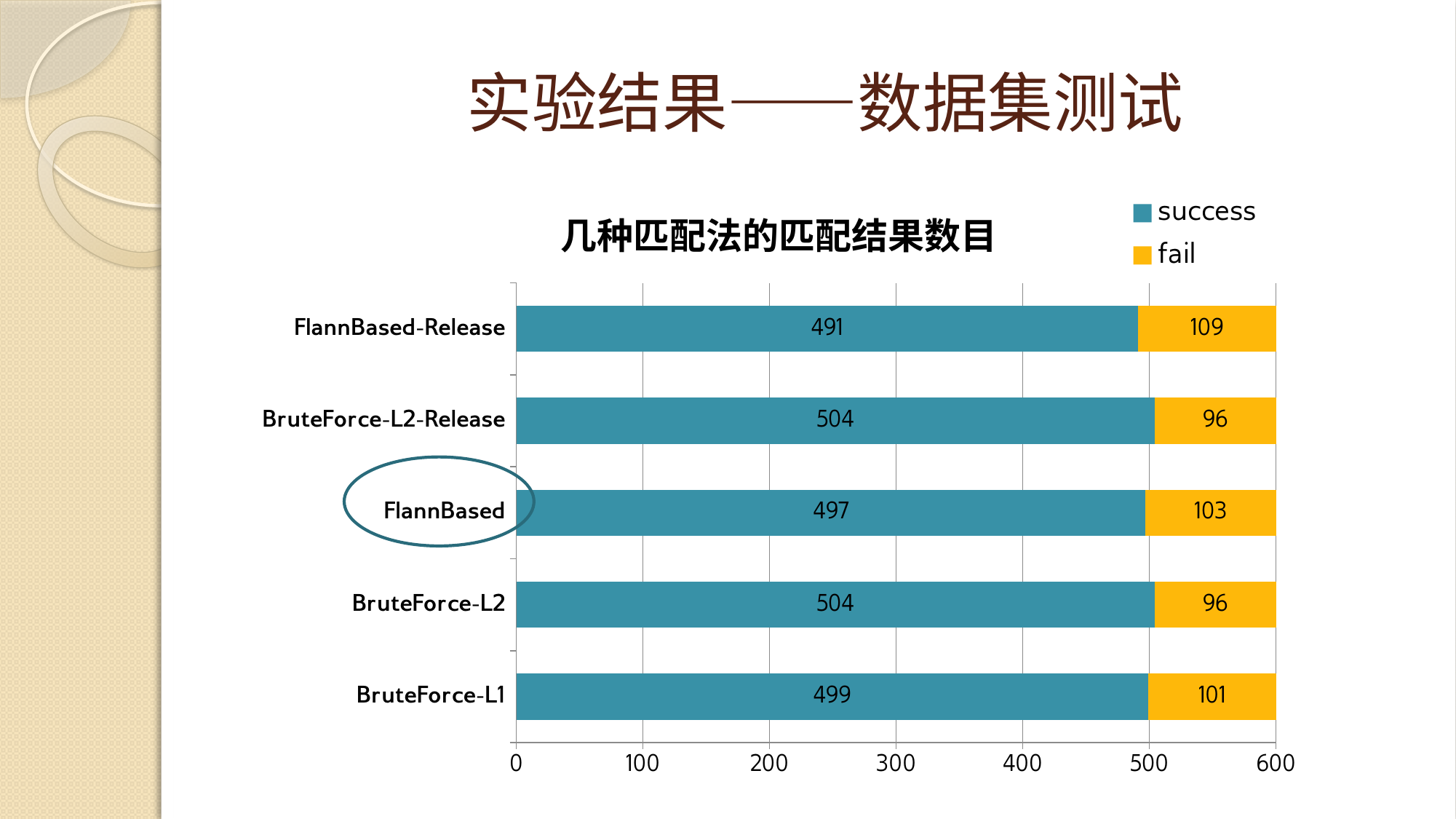

# 实验结果——数据集测试

### Chart: 几种匹配法的匹配结果数目

| Category | success | fail |
|---|---|---|
| BruteForce-L1 | 499.0 | 101.0 |
| BruteForce-L2 | 504.0 | 96.0 |
| FlannBased | 497.0 | 103.0 |
| BruteForce-L2-Release | 504.0 | 96.0 |
| FlannBased-Release | 491.0 | 109.0 |